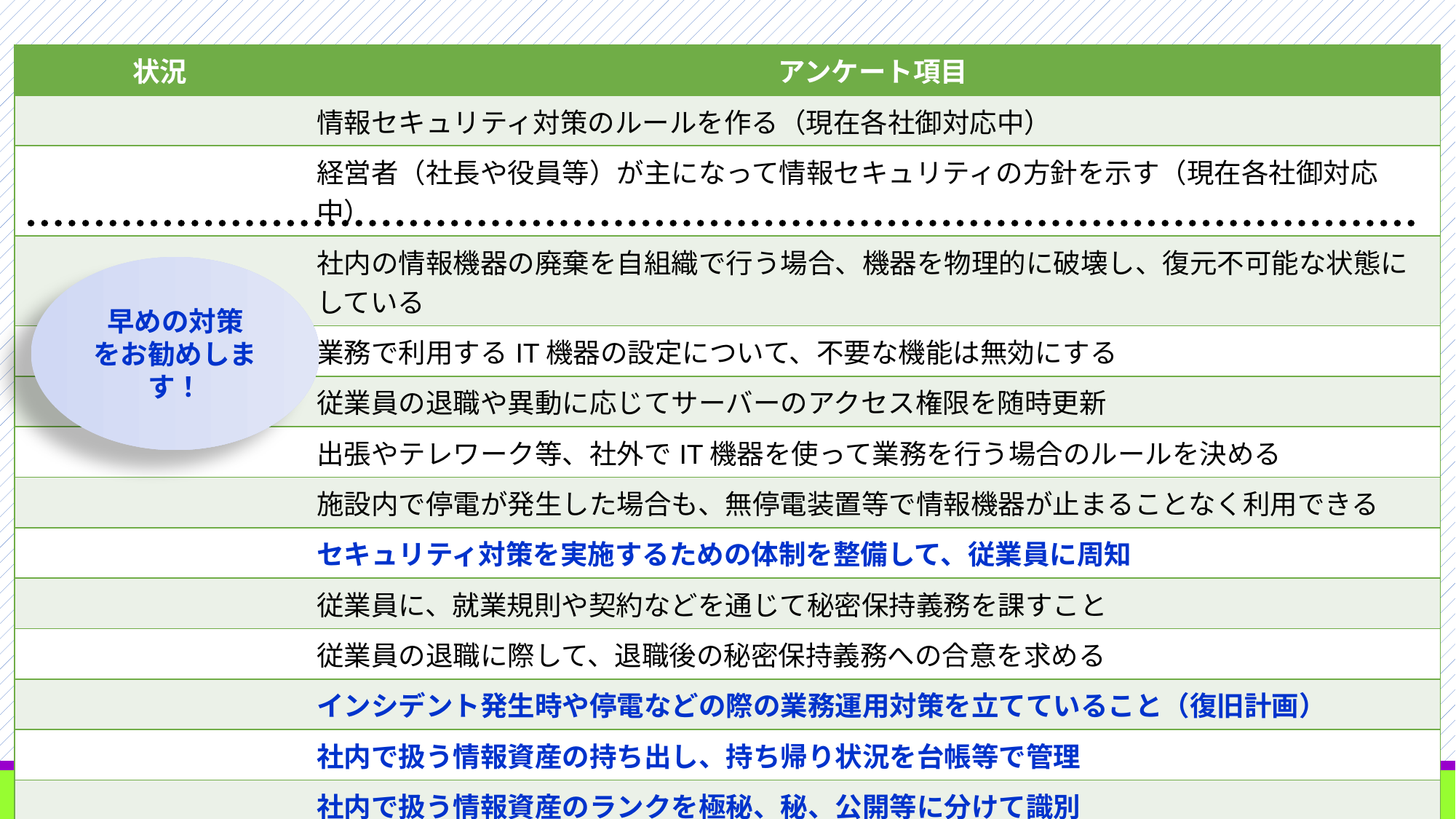

| 状況 | アンケート項目 |
| --- | --- |
|  | 情報セキュリティ対策のルールを作る（現在各社御対応中） |
|  | 経営者（社長や役員等）が主になって情報セキュリティの方針を示す（現在各社御対応中） |
|  | 社内の情報機器の廃棄を自組織で行う場合、機器を物理的に破壊し、復元不可能な状態にしている |
|  | 業務で利用するIT機器の設定について、不要な機能は無効にする |
|  | 従業員の退職や異動に応じてサーバーのアクセス権限を随時更新 |
|  | 出張やテレワーク等、社外でIT機器を使って業務を行う場合のルールを決める |
|  | 施設内で停電が発生した場合も、無停電装置等で情報機器が止まることなく利用できる |
|  | セキュリティ対策を実施するための体制を整備して、従業員に周知 |
|  | 従業員に、就業規則や契約などを通じて秘密保持義務を課すこと |
|  | 従業員の退職に際して、退職後の秘密保持義務への合意を求める |
|  | インシデント発生時や停電などの際の業務運用対策を立てていること（復旧計画） |
|  | 社内で扱う情報資産の持ち出し、持ち帰り状況を台帳等で管理 |
|  | 社内で扱う情報資産のランクを極秘、秘、公開等に分けて識別 |
|  | 情報資産管理台帳を作成 |
早めの対策
をお勧めします！
管理者セキュリティセミナー
4